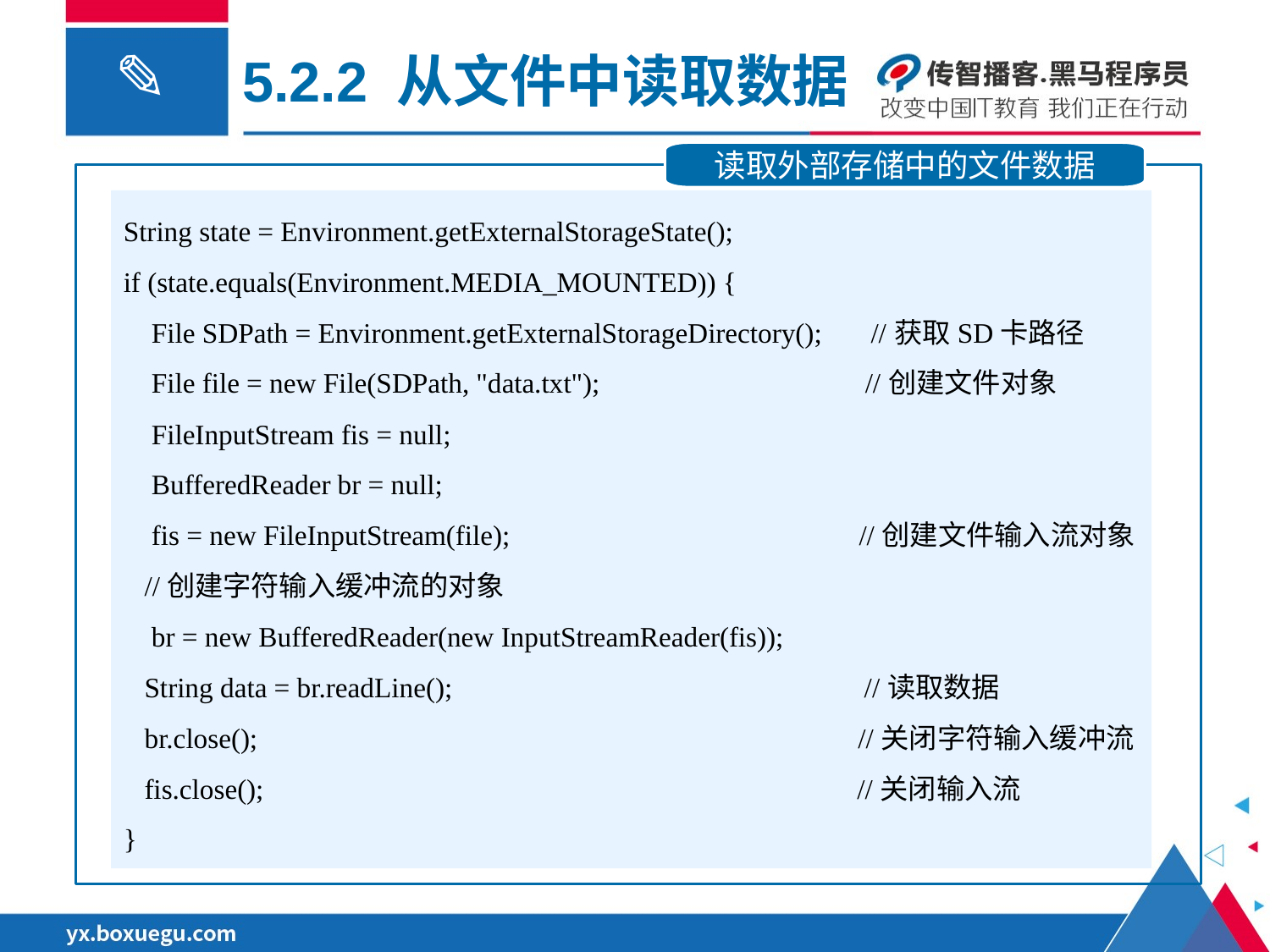

5.2.2 从文件中读取数据
读取外部存储中的文件数据

String state = Environment.getExternalStorageState();
if (state.equals(Environment.MEDIA_MOUNTED)) {
    File SDPath = Environment.getExternalStorageDirectory();       //获取SD卡路径
    File file = new File(SDPath, "data.txt");                                      //创建文件对象
    FileInputStream fis = null;
    BufferedReader br = null;
    fis = new FileInputStream(file);                                                  //创建文件输入流对象
   //创建字符输入缓冲流的对象
    br = new BufferedReader(new InputStreamReader(fis));
   String data = br.readLine();                                                           //读取数据
   br.close();                                                                                      //关闭字符输入缓冲流
   fis.close();                                                                                     //关闭输入流
}